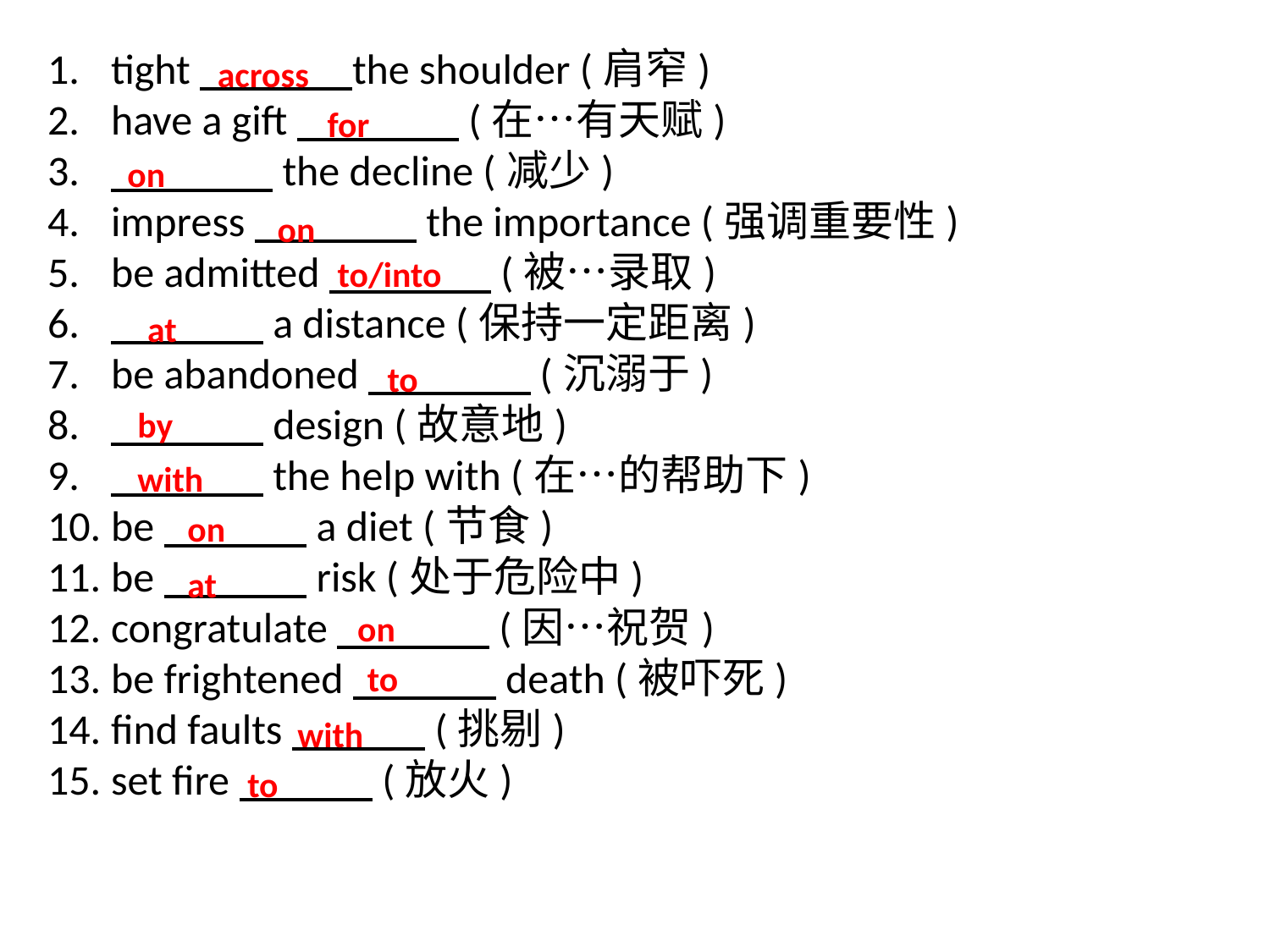

tight                 the shoulder (肩窄)
have a gift                   (在…有天赋)
                  the decline (减少)
impress                   the importance (强调重要性)
be admitted                   (被…录取)
                 a distance (保持一定距离)
be abandoned                   (沉溺于)
                 design (故意地)
                 the help with (在…的帮助下)
be                 a diet (节食)
be                 risk (处于危险中)
congratulate                  (因…祝贺)
be frightened                 death (被吓死)
find faults                (挑剔)
set fire                (放火)
across
for
on
on
to/into
at
to
by
with
on
at
on
to
with
to